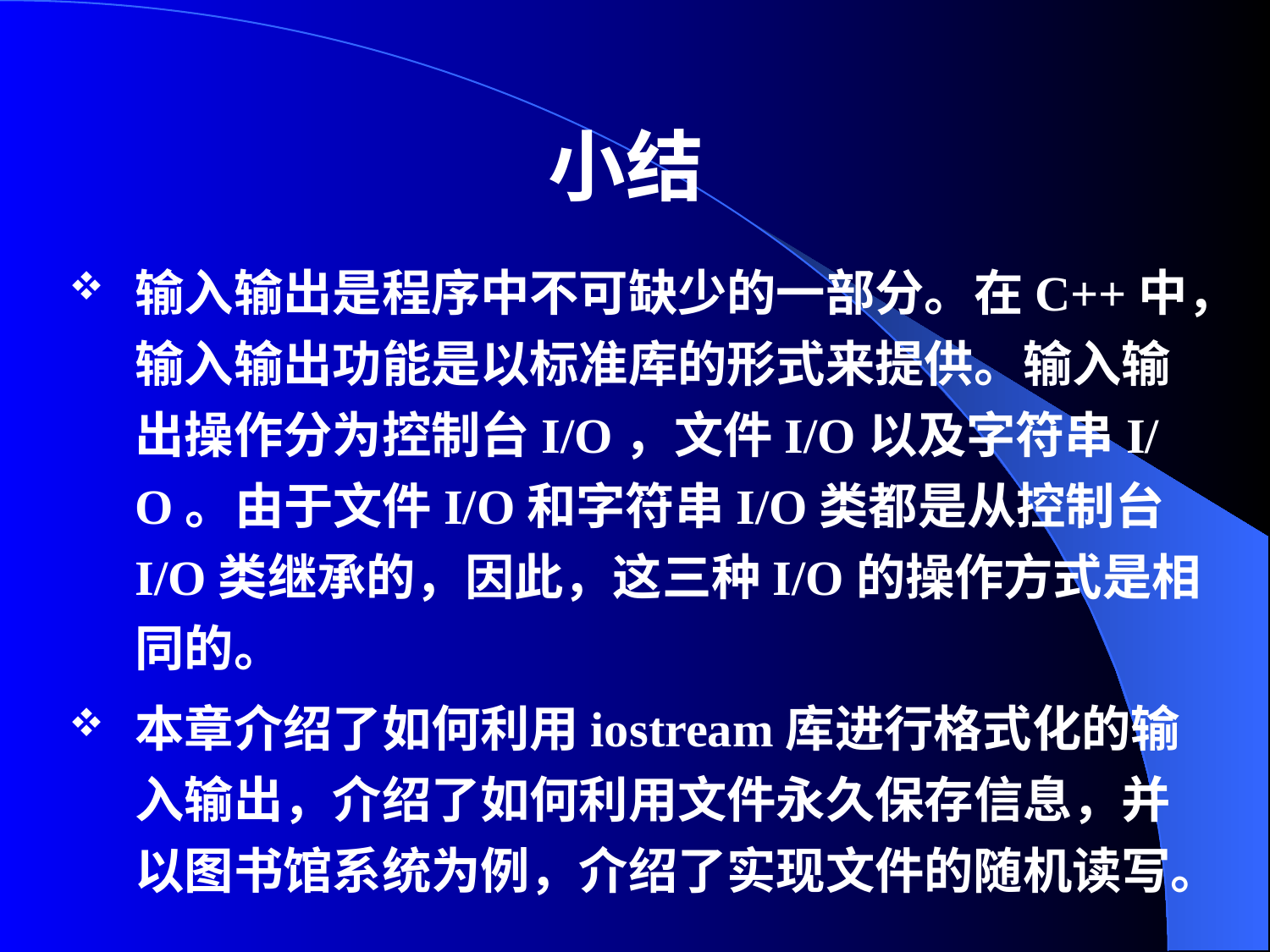

# 小结
输入输出是程序中不可缺少的一部分。在C++中，输入输出功能是以标准库的形式来提供。输入输出操作分为控制台I/O，文件I/O以及字符串I/O。由于文件I/O和字符串I/O类都是从控制台I/O类继承的，因此，这三种I/O的操作方式是相同的。
本章介绍了如何利用iostream库进行格式化的输入输出，介绍了如何利用文件永久保存信息，并以图书馆系统为例，介绍了实现文件的随机读写。